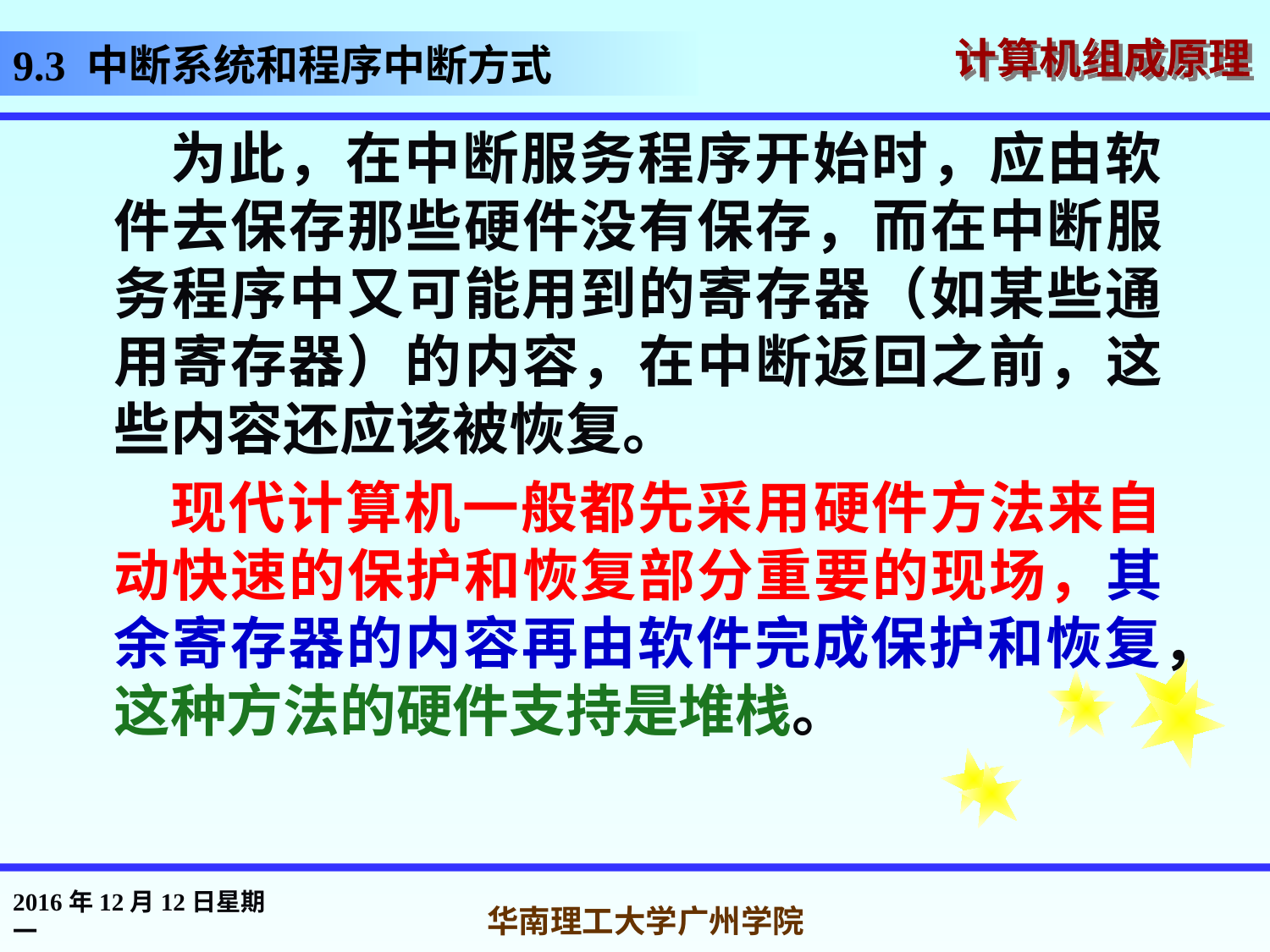

# 9.3 中断系统和程序中断方式
      为此，在中断服务程序开始时，应由软件去保存那些硬件没有保存，而在中断服务程序中又可能用到的寄存器（如某些通用寄存器）的内容，在中断返回之前，这些内容还应该被恢复。
      现代计算机一般都先采用硬件方法来自动快速的保护和恢复部分重要的现场，其余寄存器的内容再由软件完成保护和恢复，这种方法的硬件支持是堆栈。
2016年12月12日星期一
华南理工大学广州学院